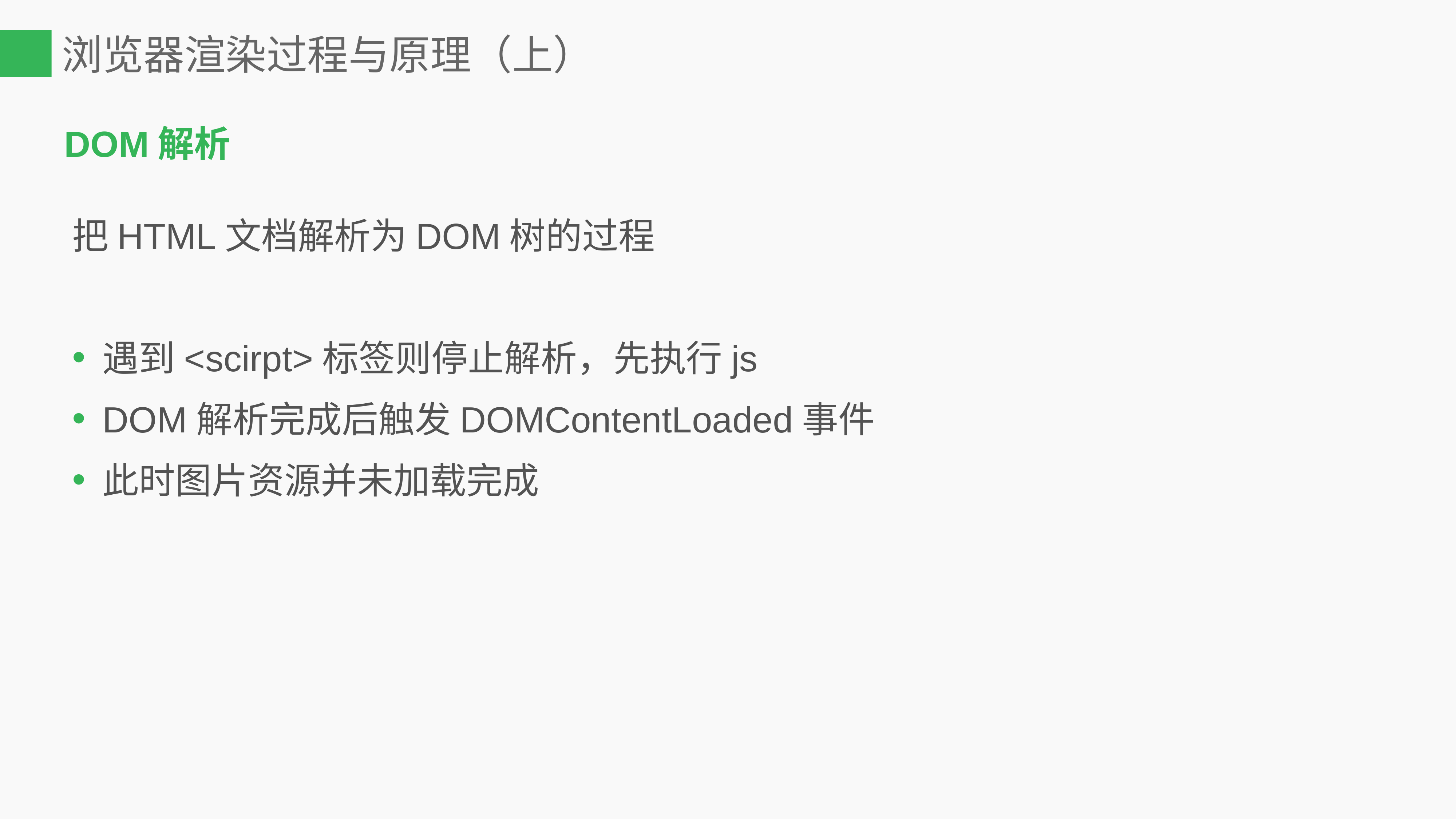

# 浏览器渲染过程与原理（上）
DOM解析

把HTML文档解析为DOM树的过程

遇到<scirpt>标签则停止解析，先执行js
DOM解析完成后触发DOMContentLoaded事件
此时图片资源并未加载完成